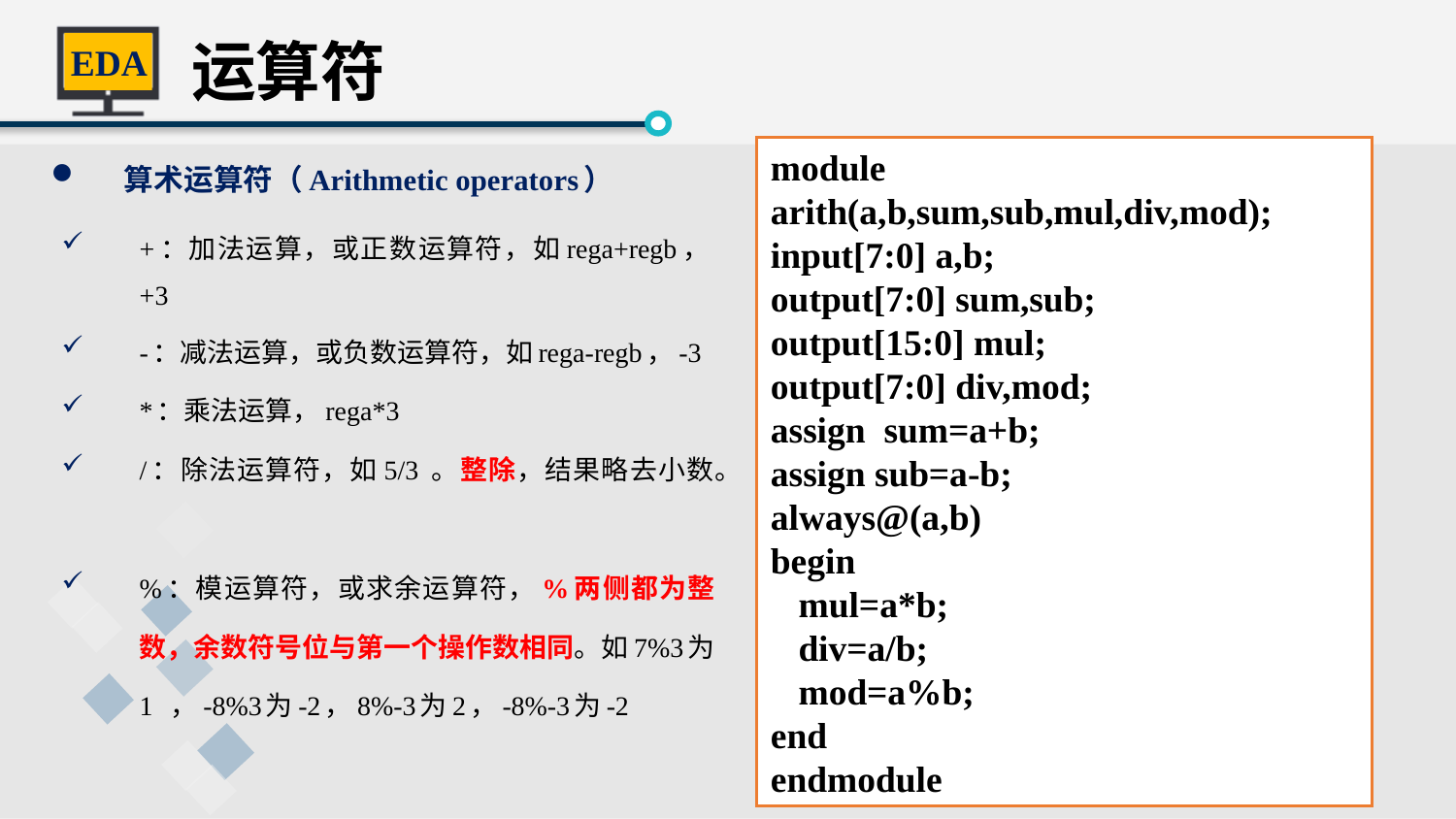

运算符
module arith(a,b,sum,sub,mul,div,mod);
input[7:0] a,b;
output[7:0] sum,sub;
output[15:0] mul;
output[7:0] div,mod;
assign  sum=a+b;
assign sub=a-b;
always@(a,b)
begin
   mul=a*b;
   div=a/b;
   mod=a%b;
end
endmodule
算术运算符（Arithmetic operators）
+：加法运算，或正数运算符，如rega+regb，+3
-：减法运算，或负数运算符，如rega-regb，-3
*：乘法运算，rega*3
/：除法运算符，如5/3 。整除，结果略去小数。
%：模运算符，或求余运算符，%两侧都为整数，余数符号位与第一个操作数相同。如7%3为1  ，-8%3为-2，8%-3为2，-8%-3为-2